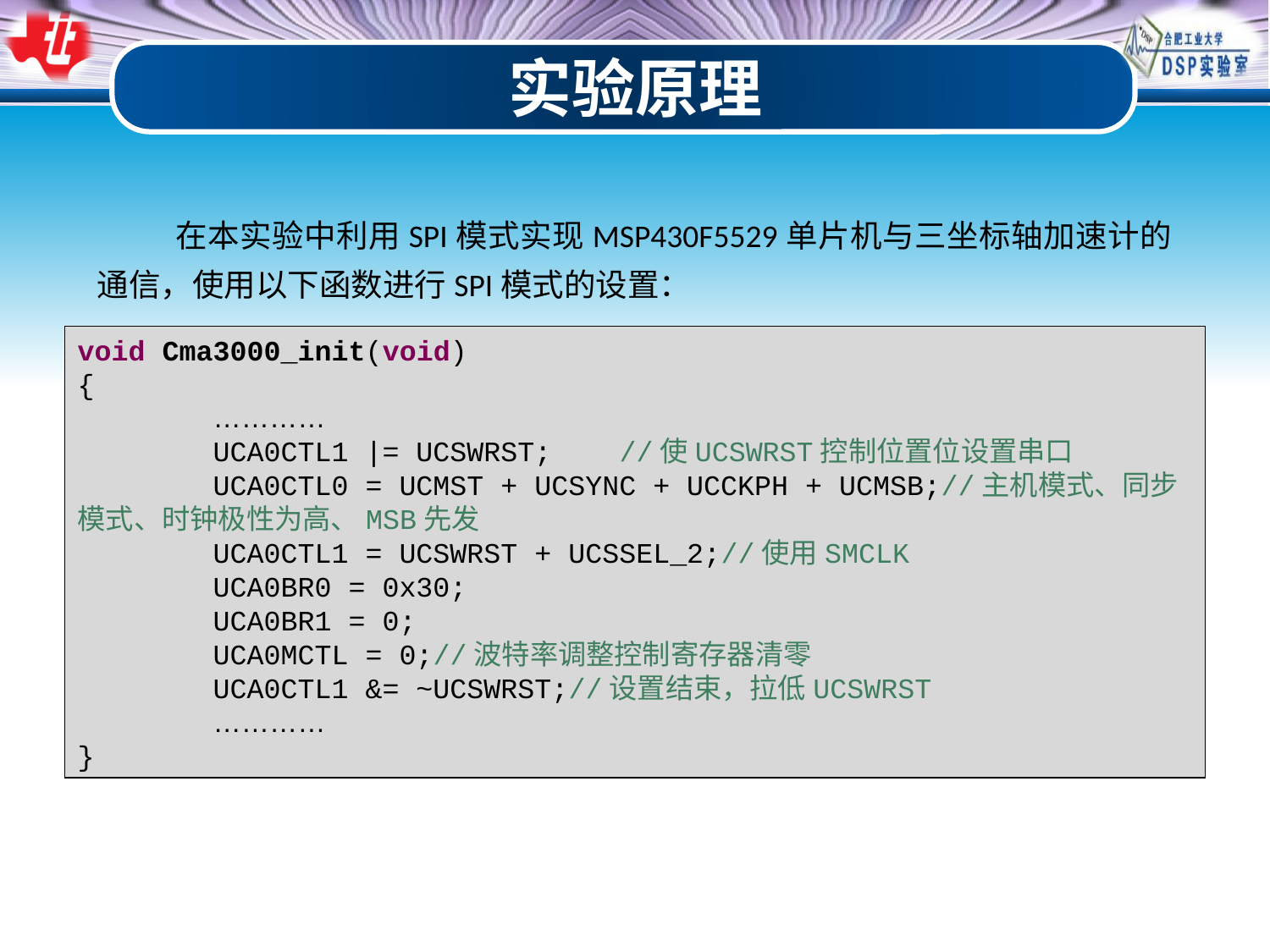

实验原理
         在本实验中利用SPI模式实现MSP430F5529单片机与三坐标轴加速计的通信，使用以下函数进行SPI模式的设置：
void Cma3000_init(void)
{
        …………
        UCA0CTL1 |= UCSWRST;    //使UCSWRST控制位置位设置串口
        UCA0CTL0 = UCMST + UCSYNC + UCCKPH + UCMSB;//主机模式、同步模式、时钟极性为高、MSB先发
        UCA0CTL1 = UCSWRST + UCSSEL_2;//使用SMCLK
        UCA0BR0 = 0x30;
        UCA0BR1 = 0;
        UCA0MCTL = 0;//波特率调整控制寄存器清零
        UCA0CTL1 &= ~UCSWRST;//设置结束，拉低UCSWRST
        …………
}